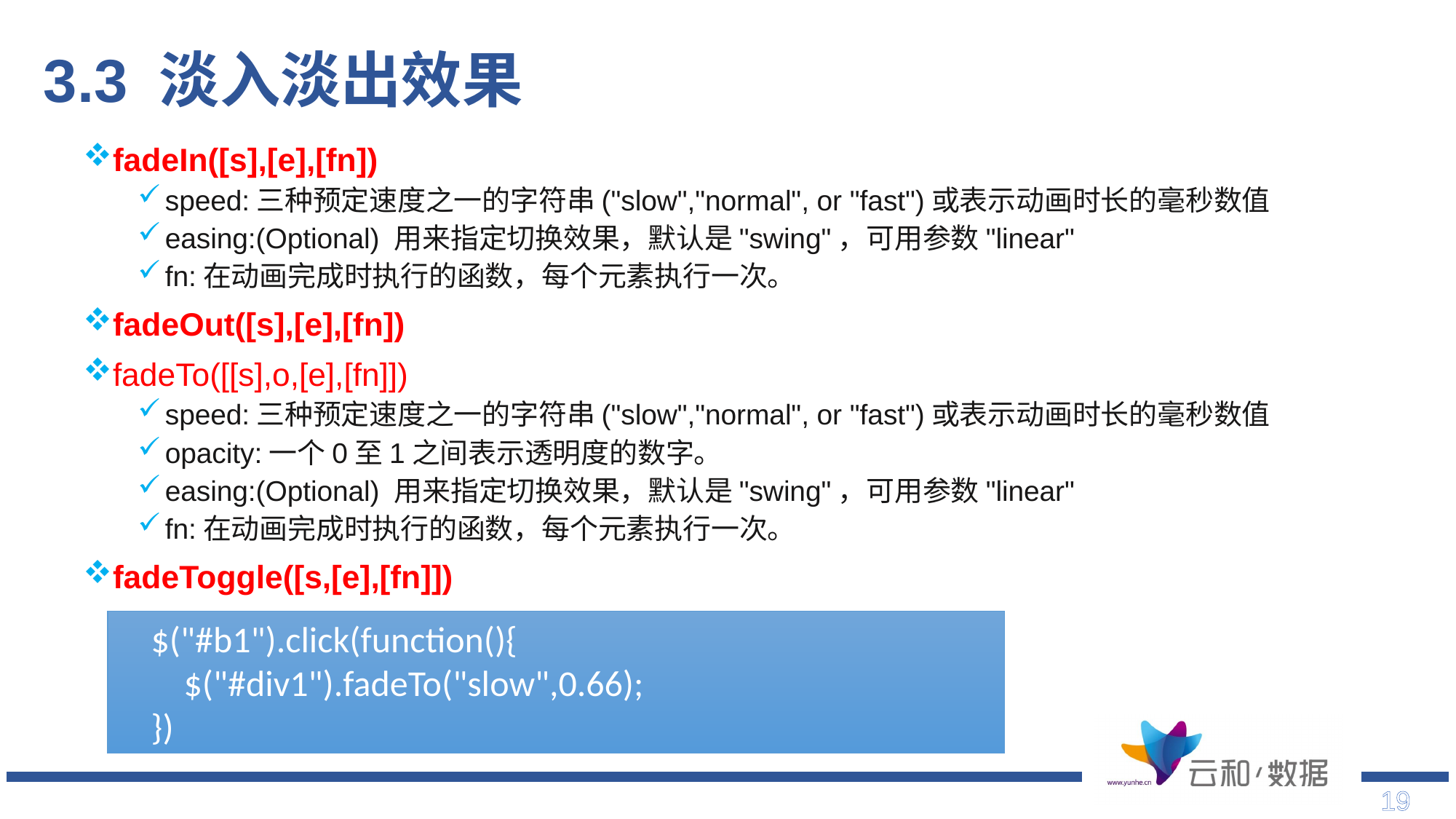

# 3.3 淡入淡出效果
fadeIn([s],[e],[fn])
speed:三种预定速度之一的字符串("slow","normal", or "fast")或表示动画时长的毫秒数值
easing:(Optional) 用来指定切换效果，默认是"swing"，可用参数"linear"
fn:在动画完成时执行的函数，每个元素执行一次。
fadeOut([s],[e],[fn])
fadeTo([[s],o,[e],[fn]])
speed:三种预定速度之一的字符串("slow","normal", or "fast")或表示动画时长的毫秒数值
opacity:一个0至1之间表示透明度的数字。
easing:(Optional) 用来指定切换效果，默认是"swing"，可用参数"linear"
fn:在动画完成时执行的函数，每个元素执行一次。
fadeToggle([s,[e],[fn]])
    $("#b1").click(function(){
        $("#div1").fadeTo("slow",0.66);
    })